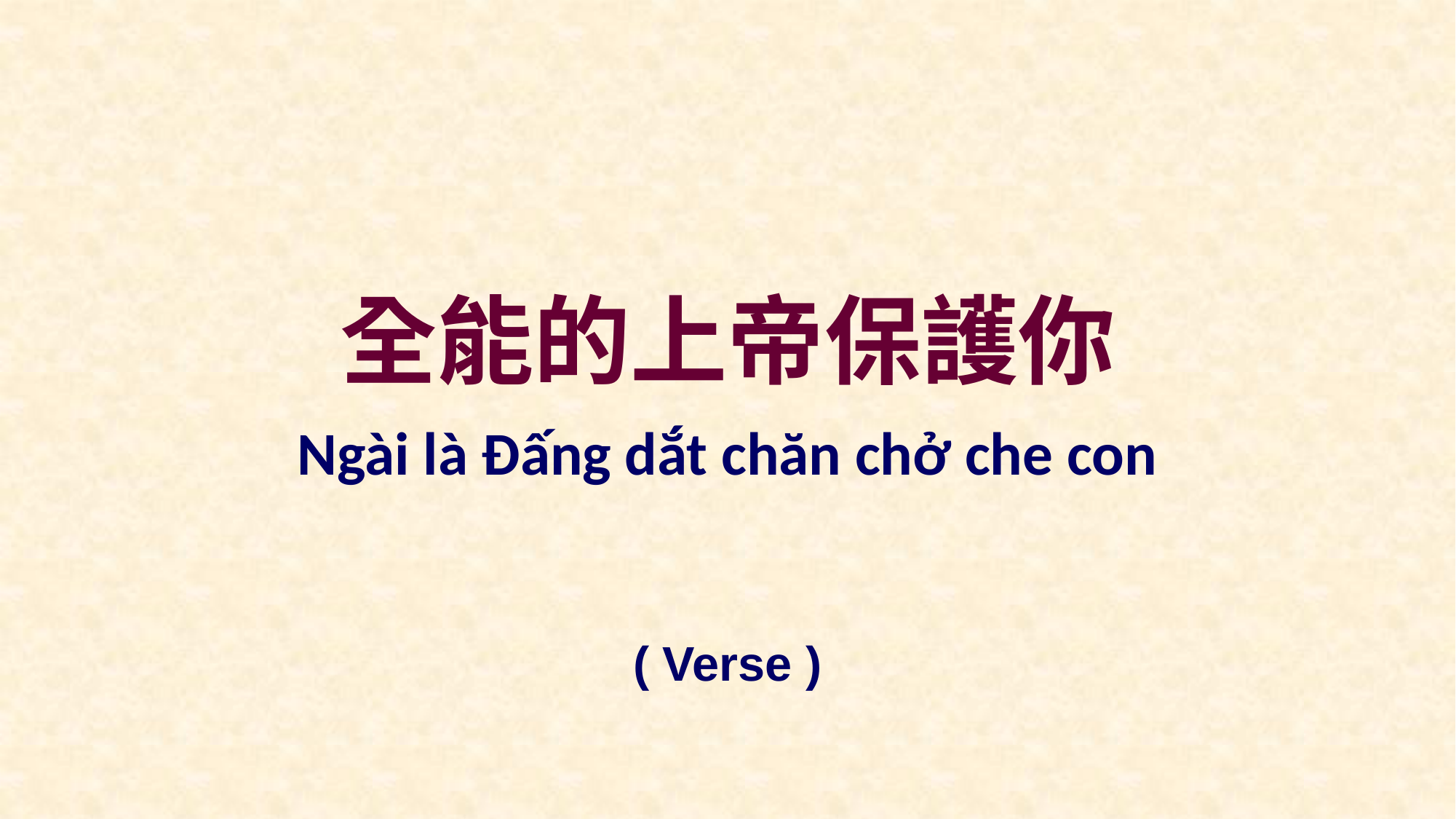

全能的上帝保護你
Ngài là Đấng dắt chăn chở che con
( Verse )